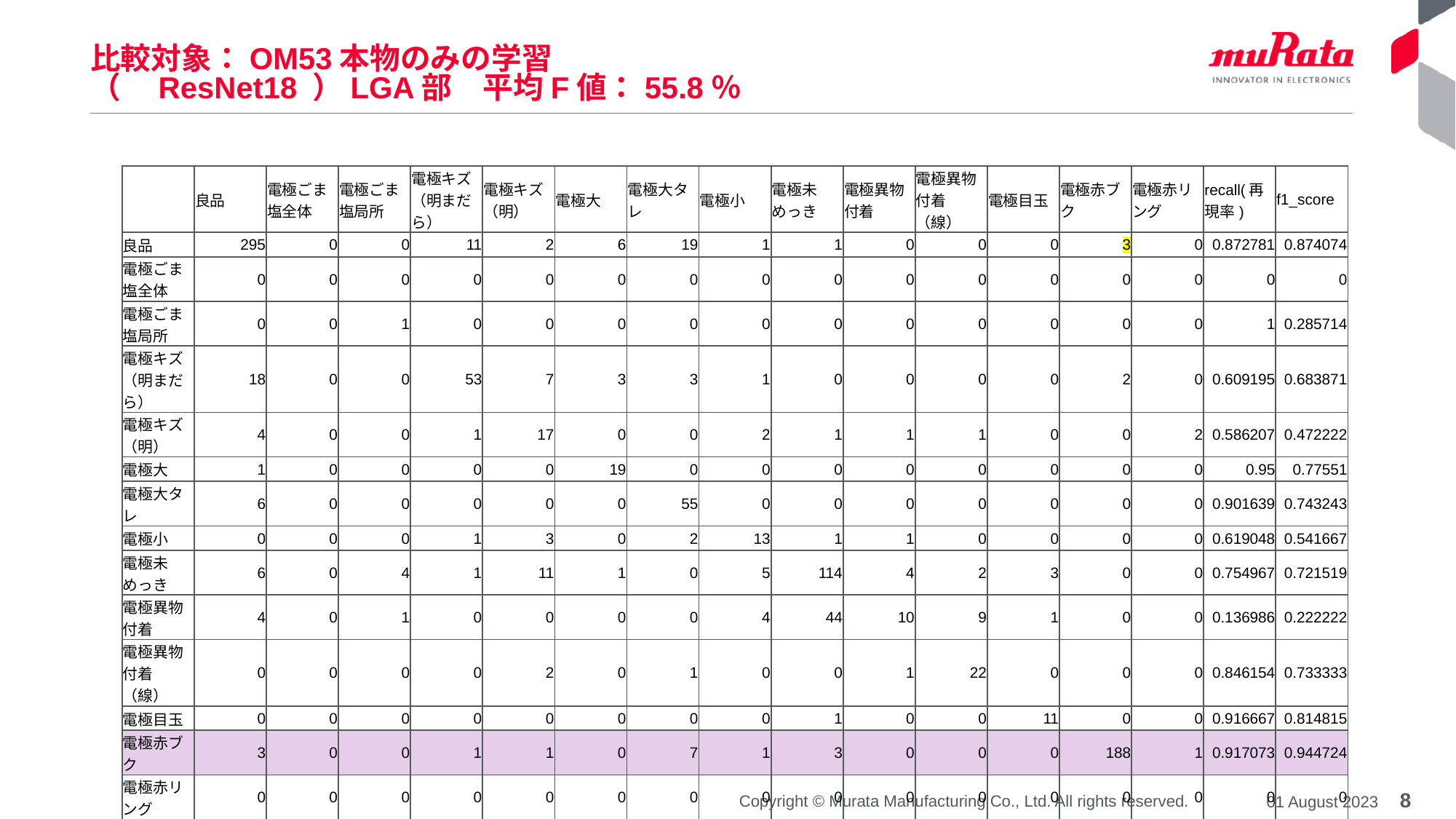

# 比較対象：OM53本物のみの学習 （　ResNet18 ）LGA部　平均F値：55.8％
|  | 良品 | 電極ごま塩全体 | 電極ごま塩局所 | 電極キズ（明まだら） | 電極キズ（明） | 電極大 | 電極大タレ | 電極小 | 電極未めっき | 電極異物付着 | 電極異物付着（線） | 電極目玉 | 電極赤ブク | 電極赤リング | recall(再現率) | f1\_score |
| --- | --- | --- | --- | --- | --- | --- | --- | --- | --- | --- | --- | --- | --- | --- | --- | --- |
| 良品 | 295 | 0 | 0 | 11 | 2 | 6 | 19 | 1 | 1 | 0 | 0 | 0 | 3 | 0 | 0.872781 | 0.874074 |
| 電極ごま塩全体 | 0 | 0 | 0 | 0 | 0 | 0 | 0 | 0 | 0 | 0 | 0 | 0 | 0 | 0 | 0 | 0 |
| 電極ごま塩局所 | 0 | 0 | 1 | 0 | 0 | 0 | 0 | 0 | 0 | 0 | 0 | 0 | 0 | 0 | 1 | 0.285714 |
| 電極キズ（明まだら） | 18 | 0 | 0 | 53 | 7 | 3 | 3 | 1 | 0 | 0 | 0 | 0 | 2 | 0 | 0.609195 | 0.683871 |
| 電極キズ（明） | 4 | 0 | 0 | 1 | 17 | 0 | 0 | 2 | 1 | 1 | 1 | 0 | 0 | 2 | 0.586207 | 0.472222 |
| 電極大 | 1 | 0 | 0 | 0 | 0 | 19 | 0 | 0 | 0 | 0 | 0 | 0 | 0 | 0 | 0.95 | 0.77551 |
| 電極大タレ | 6 | 0 | 0 | 0 | 0 | 0 | 55 | 0 | 0 | 0 | 0 | 0 | 0 | 0 | 0.901639 | 0.743243 |
| 電極小 | 0 | 0 | 0 | 1 | 3 | 0 | 2 | 13 | 1 | 1 | 0 | 0 | 0 | 0 | 0.619048 | 0.541667 |
| 電極未めっき | 6 | 0 | 4 | 1 | 11 | 1 | 0 | 5 | 114 | 4 | 2 | 3 | 0 | 0 | 0.754967 | 0.721519 |
| 電極異物付着 | 4 | 0 | 1 | 0 | 0 | 0 | 0 | 4 | 44 | 10 | 9 | 1 | 0 | 0 | 0.136986 | 0.222222 |
| 電極異物付着（線） | 0 | 0 | 0 | 0 | 2 | 0 | 1 | 0 | 0 | 1 | 22 | 0 | 0 | 0 | 0.846154 | 0.733333 |
| 電極目玉 | 0 | 0 | 0 | 0 | 0 | 0 | 0 | 0 | 1 | 0 | 0 | 11 | 0 | 0 | 0.916667 | 0.814815 |
| 電極赤ブク | 3 | 0 | 0 | 1 | 1 | 0 | 7 | 1 | 3 | 0 | 0 | 0 | 188 | 1 | 0.917073 | 0.944724 |
| 電極赤リング | 0 | 0 | 0 | 0 | 0 | 0 | 0 | 0 | 0 | 0 | 0 | 0 | 0 | 0 | 0 | 0 |
| precision | 0.875371 | 0 | 0.166667 | 0.779412 | 0.395349 | 0.655172 | 0.632184 | 0.481481 | 0.690909 | 0.588235 | 0.647059 | 0.733333 | 0.974093 | 0 | 0.779297 |  |